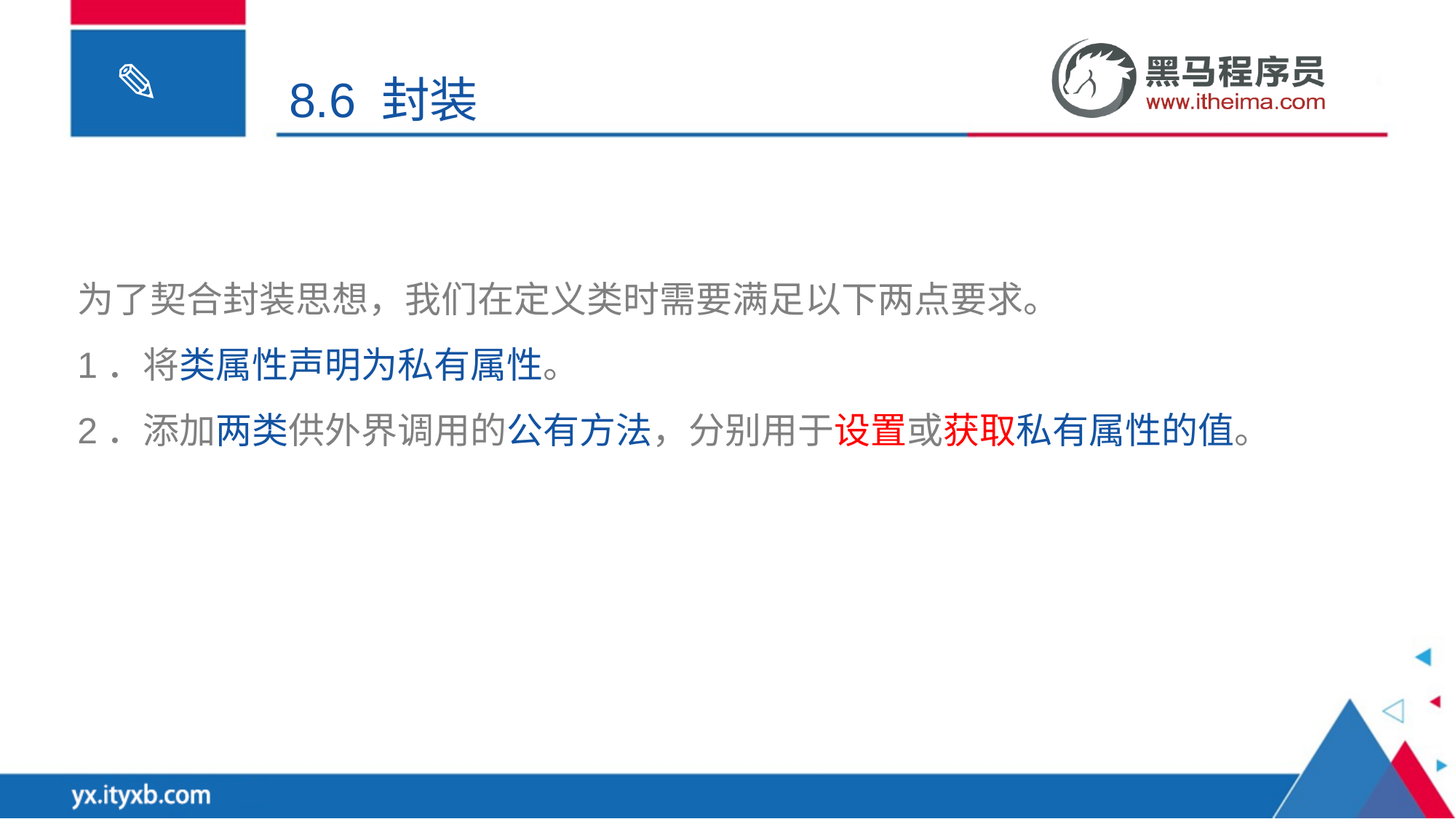

8.6 封装
为了契合封装思想，我们在定义类时需要满足以下两点要求。
1．将类属性声明为私有属性。
2．添加两类供外界调用的公有方法，分别用于设置或获取私有属性的值。